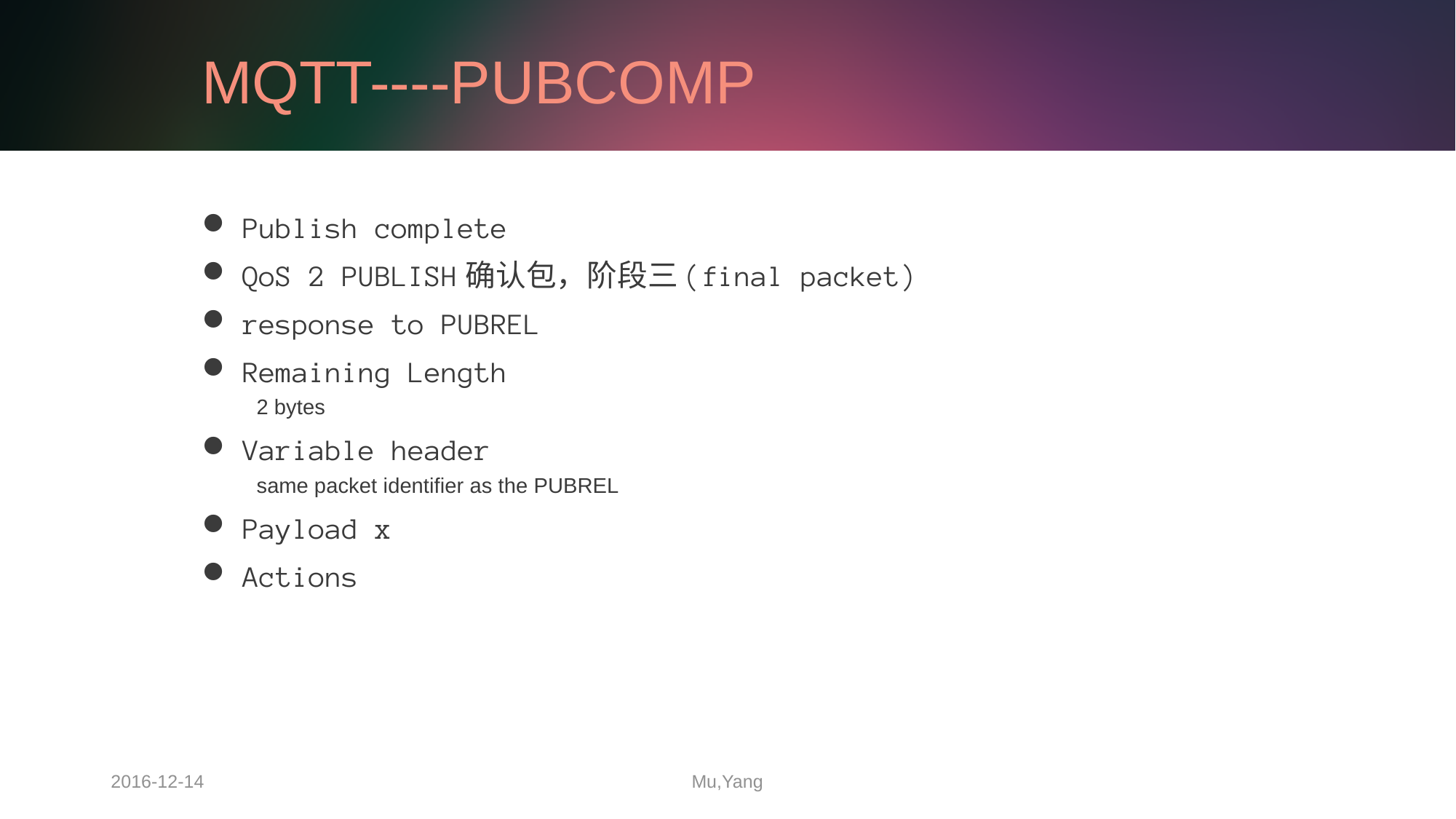

# MQTT----PUBCOMP
Publish complete
QoS 2 PUBLISH确认包，阶段三(final packet)
response to PUBREL
Remaining Length
2 bytes
Variable header
same packet identifier as the PUBREL
Payload x
Actions
2016-12-14
Mu,Yang
29